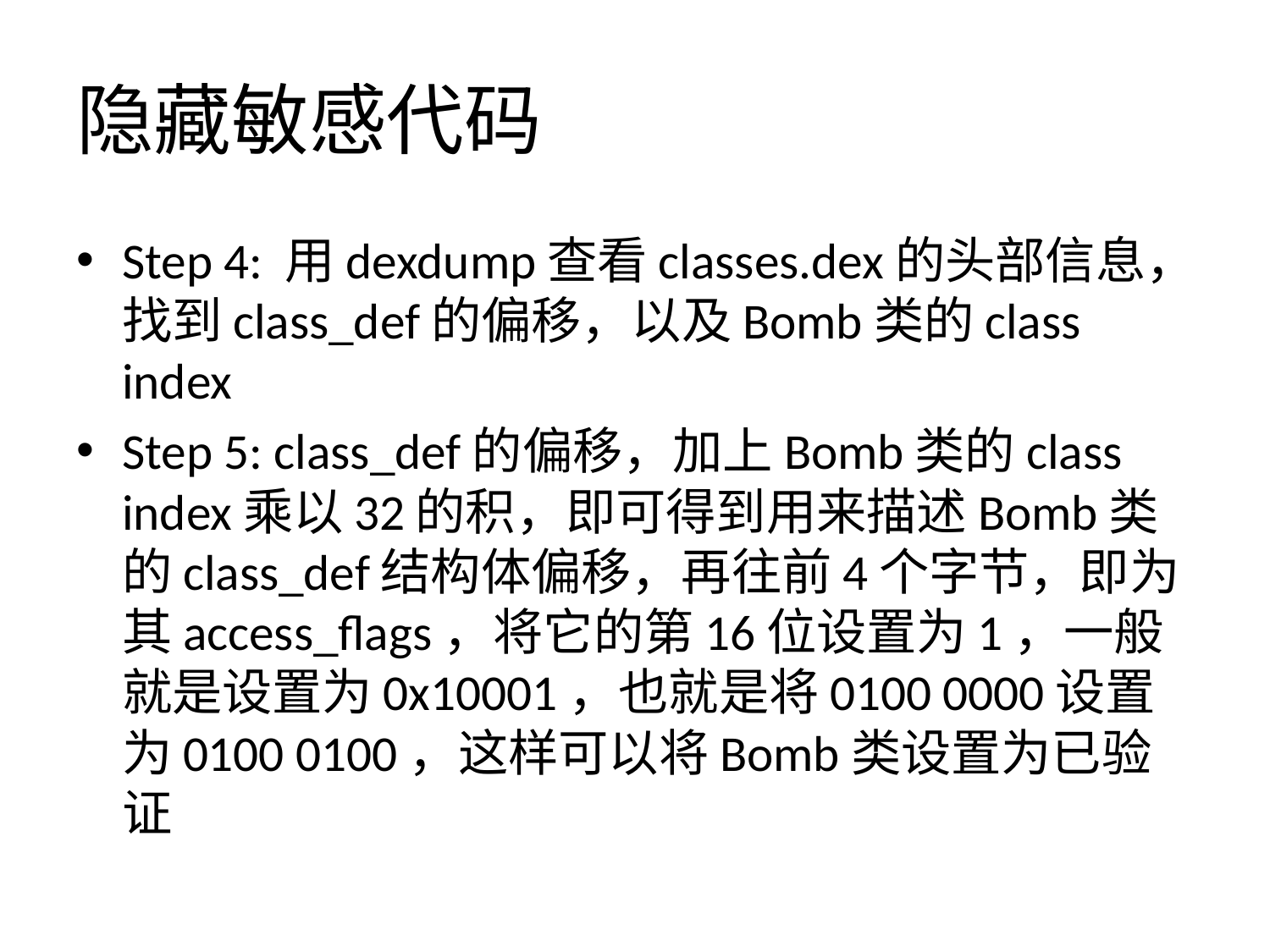

# 隐藏敏感代码
Step 4: 用dexdump查看classes.dex的头部信息，找到class_def的偏移，以及Bomb类的class index
Step 5: class_def的偏移，加上Bomb类的class index乘以32的积，即可得到用来描述Bomb类的class_def结构体偏移，再往前4个字节，即为其access_flags，将它的第16位设置为1，一般就是设置为0x10001，也就是将0100 0000设置为0100 0100，这样可以将Bomb类设置为已验证